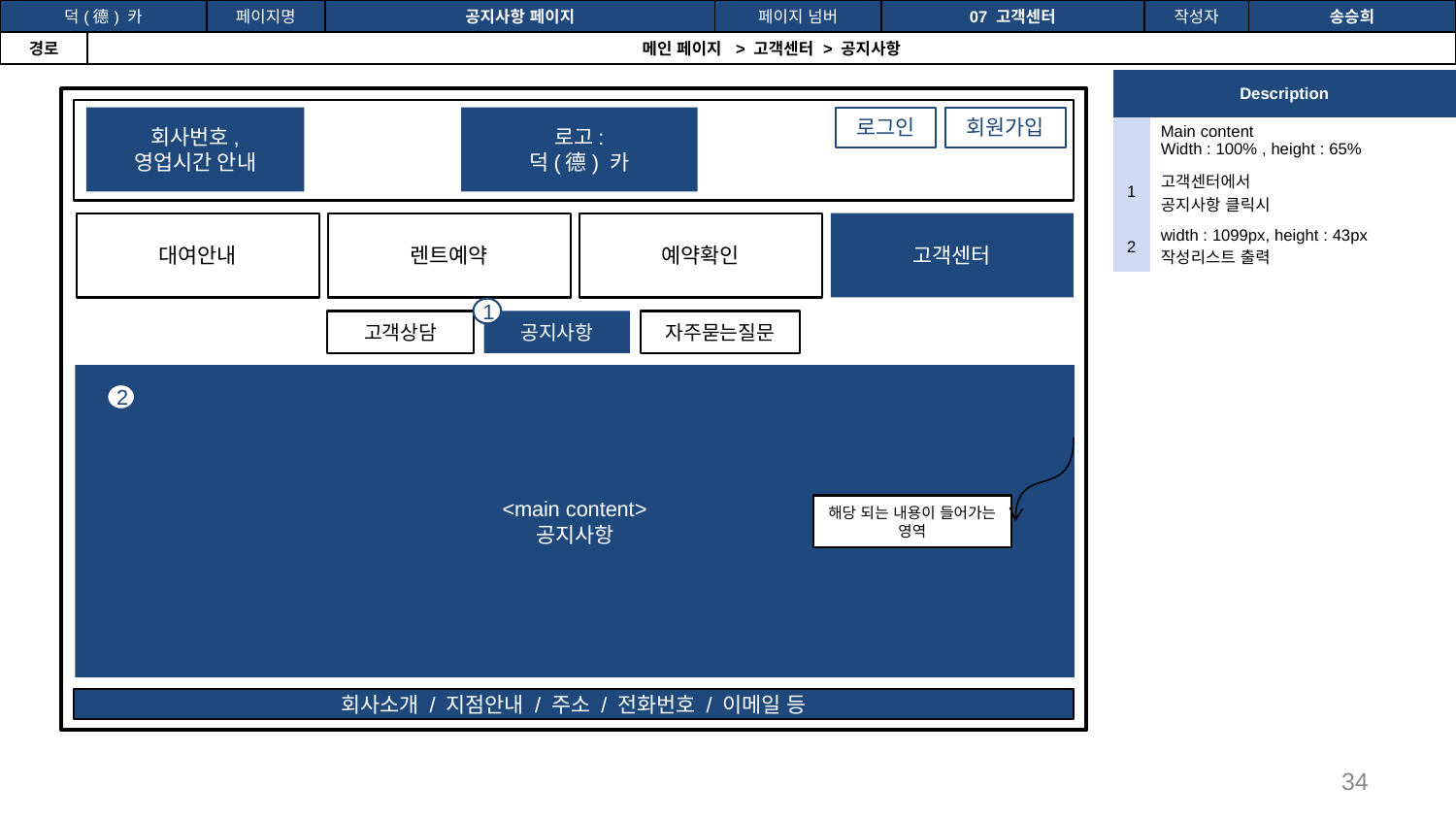

공간(오피스) 대여 시스템
| 덕(德) 카 |  | 페이지명 | 공지사항 페이지 | 페이지 넘버 | 07 고객센터 | 작성자 | 송승희 |
| --- | --- | --- | --- | --- | --- | --- | --- |
| 경로 | 메인 페이지 > 고객센터 > 공지사항 |  |  |  |  |  |  |
| Description |  |
| --- | --- |
|  | Main content Width : 100% , height : 65% |
| 1 | 고객센터에서 공지사항 클릭시 |
| 2 | width : 1099px, height : 43px 작성리스트 출력 |

회사번호,
영업시간 안내
로고:
덕(德) 카
로그인
회원가입
대여안내
렌트예약
예약확인
고객센터
1
고객상담
공지사항
자주묻는질문
<main content>
공지사항
2
해당 되는 내용이 들어가는 영역
회사소개 / 지점안내 / 주소 / 전화번호 / 이메일 등
34